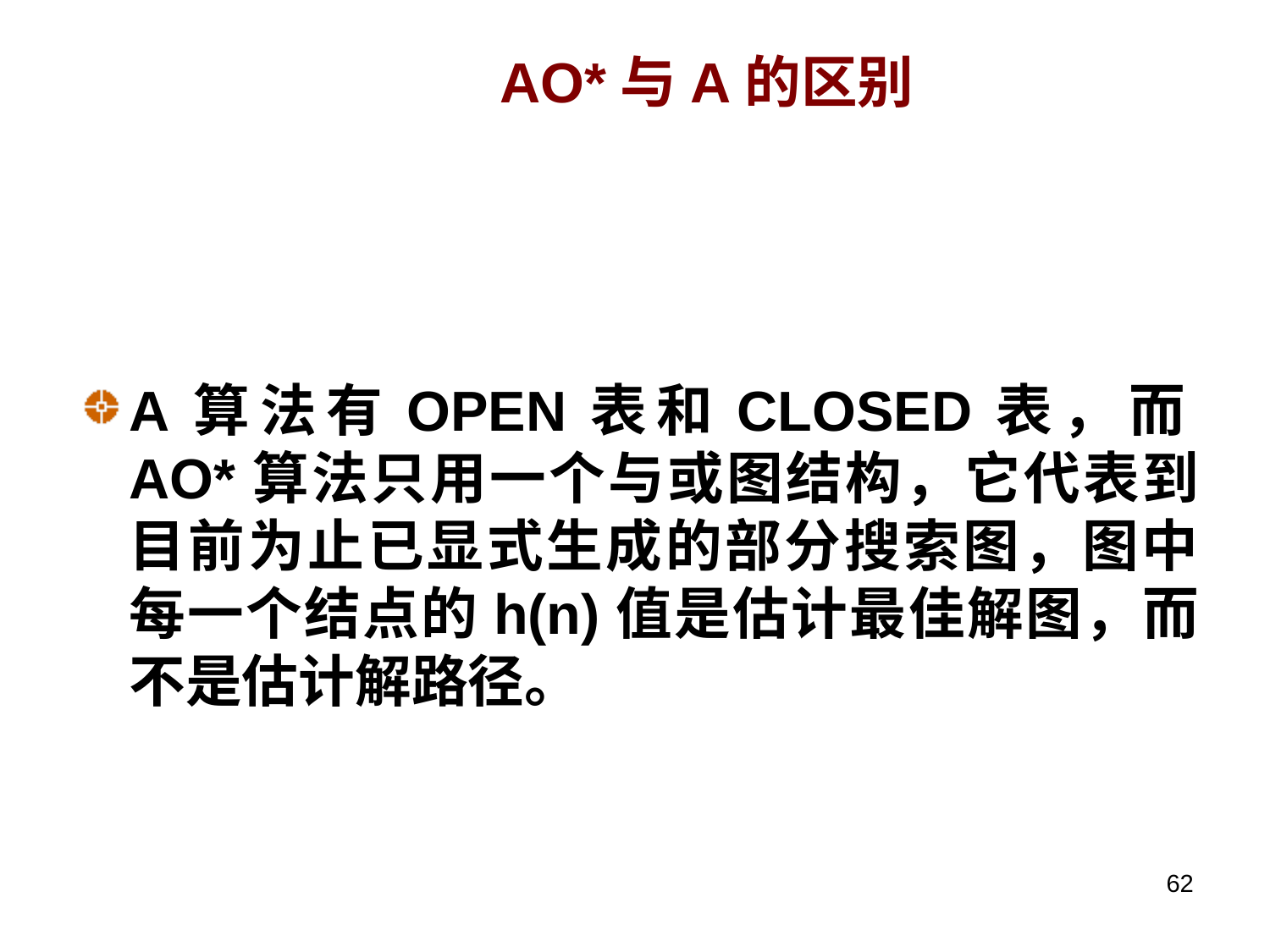

# AO*与A的区别
A算法有OPEN表和CLOSED表，而AO*算法只用一个与或图结构，它代表到目前为止已显式生成的部分搜索图，图中每一个结点的h(n)值是估计最佳解图，而不是估计解路径。

62